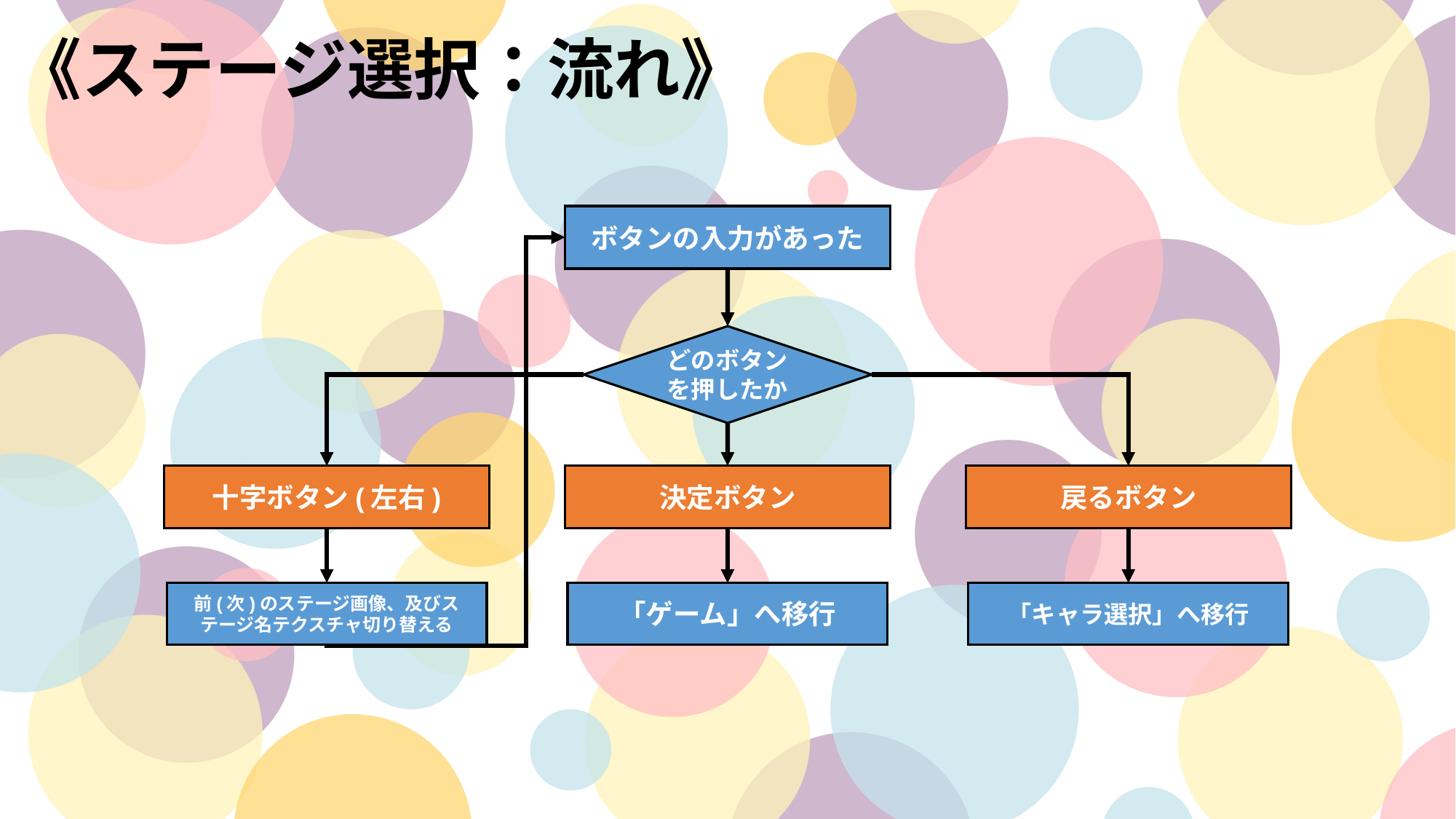

《ステージ選択：流れ》
ボタンの入力があった
どのボタンを押したか
十字ボタン(左右)
決定ボタン
戻るボタン
前(次)のステージ画像、及びステージ名テクスチャ切り替える
「ゲーム」へ移行
「キャラ選択」へ移行